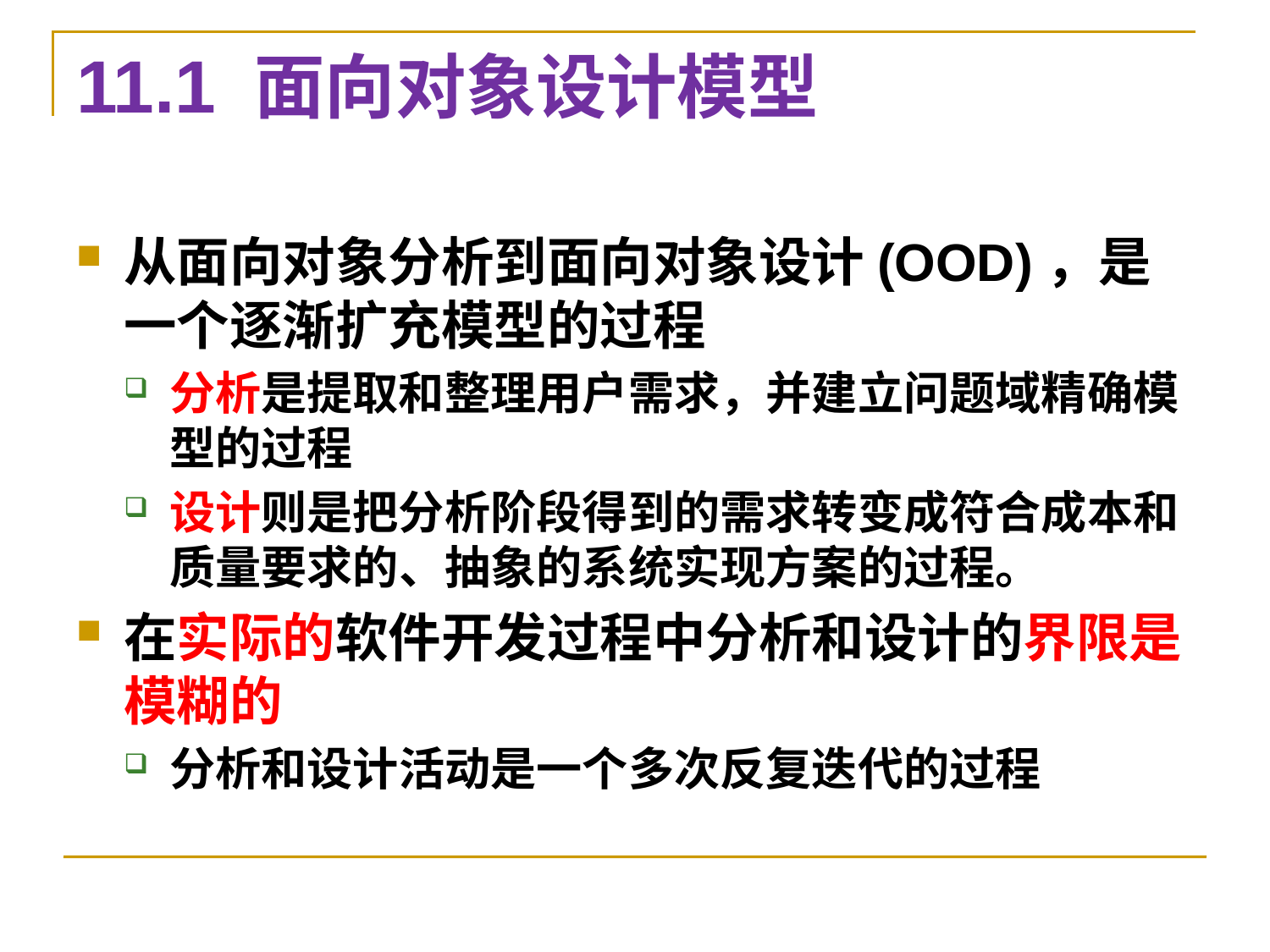

# 11.1 面向对象设计模型
从面向对象分析到面向对象设计(OOD)，是一个逐渐扩充模型的过程
分析是提取和整理用户需求，并建立问题域精确模型的过程
设计则是把分析阶段得到的需求转变成符合成本和质量要求的、抽象的系统实现方案的过程。
在实际的软件开发过程中分析和设计的界限是模糊的
分析和设计活动是一个多次反复迭代的过程